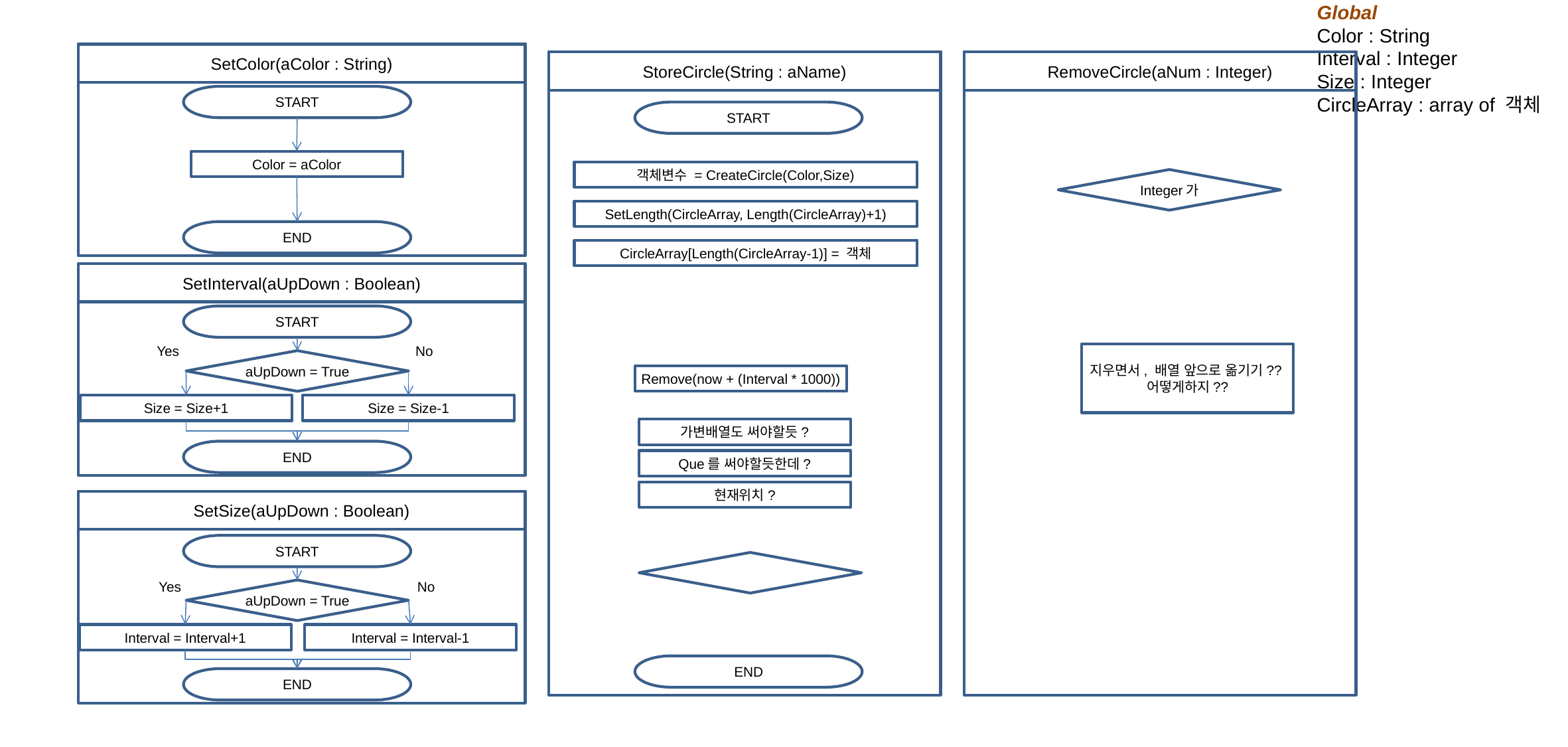

Global
Color : String
Interval : Integer
Size : Integer
CircleArray : array of 객체

SetColor(aColor : String)
StoreCircle(String : aName)

RemoveCircle(aNum : Integer)

START
START
Color = aColor
객체변수 = CreateCircle(Color,Size)
Integer가
SetLength(CircleArray, Length(CircleArray)+1)
END
CircleArray[Length(CircleArray-1)] = 객체

SetInterval(aUpDown : Boolean)
START
Yes
No
지우면서, 배열 앞으로 옮기기??어떻게하지??
aUpDown = True
Remove(now + (Interval * 1000))
Size = Size+1
Size = Size-1
가변배열도 써야할듯?
END
Que를 써야할듯한데?
현재위치?

SetSize(aUpDown : Boolean)
START

Yes
No
aUpDown = True
Interval = Interval+1
Interval = Interval-1
END
END